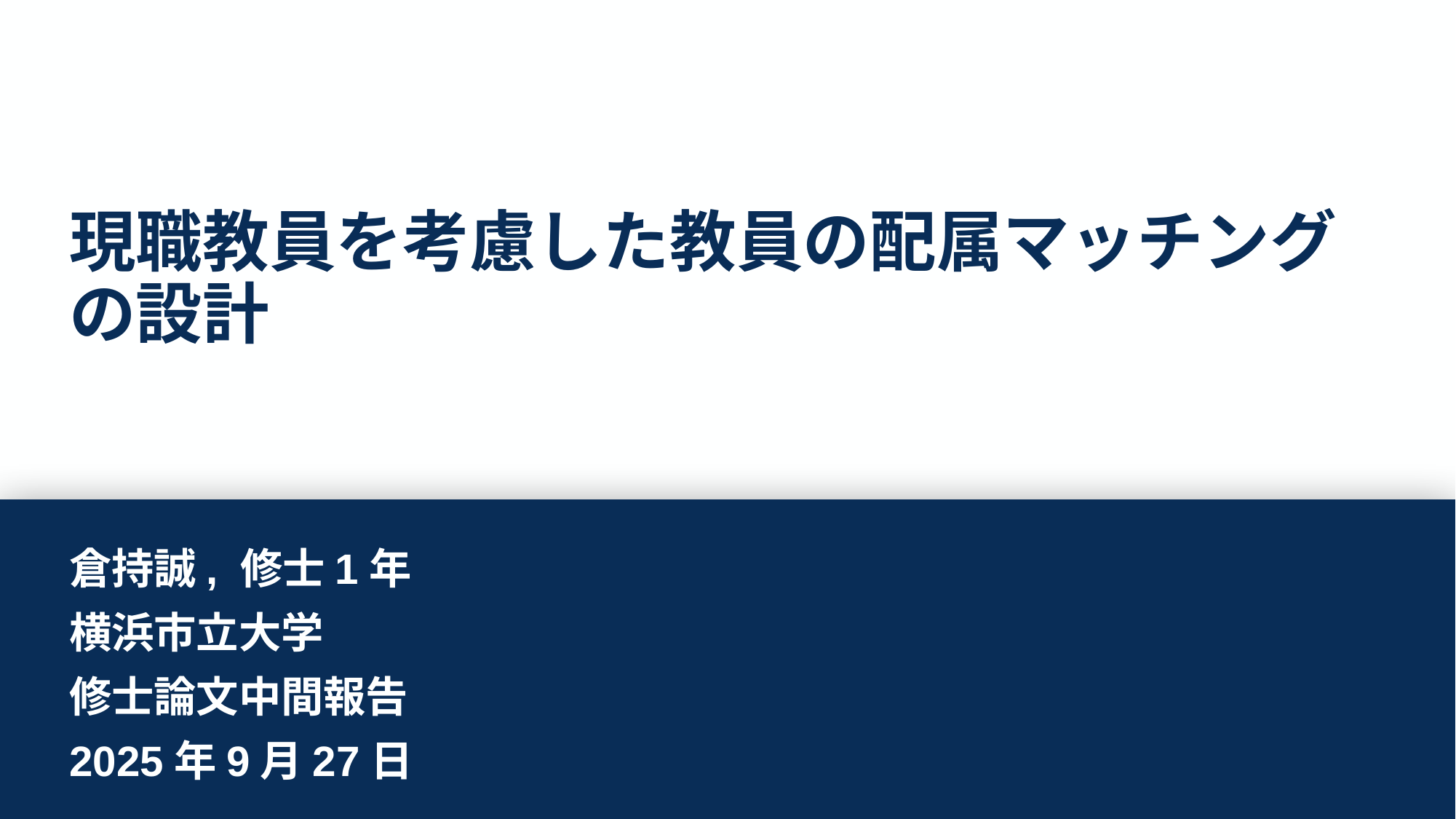

現職教員を考慮した教員の配属マッチングの設計
倉持誠, 修士1年
横浜市立大学
修士論文中間報告
2025年9月27日